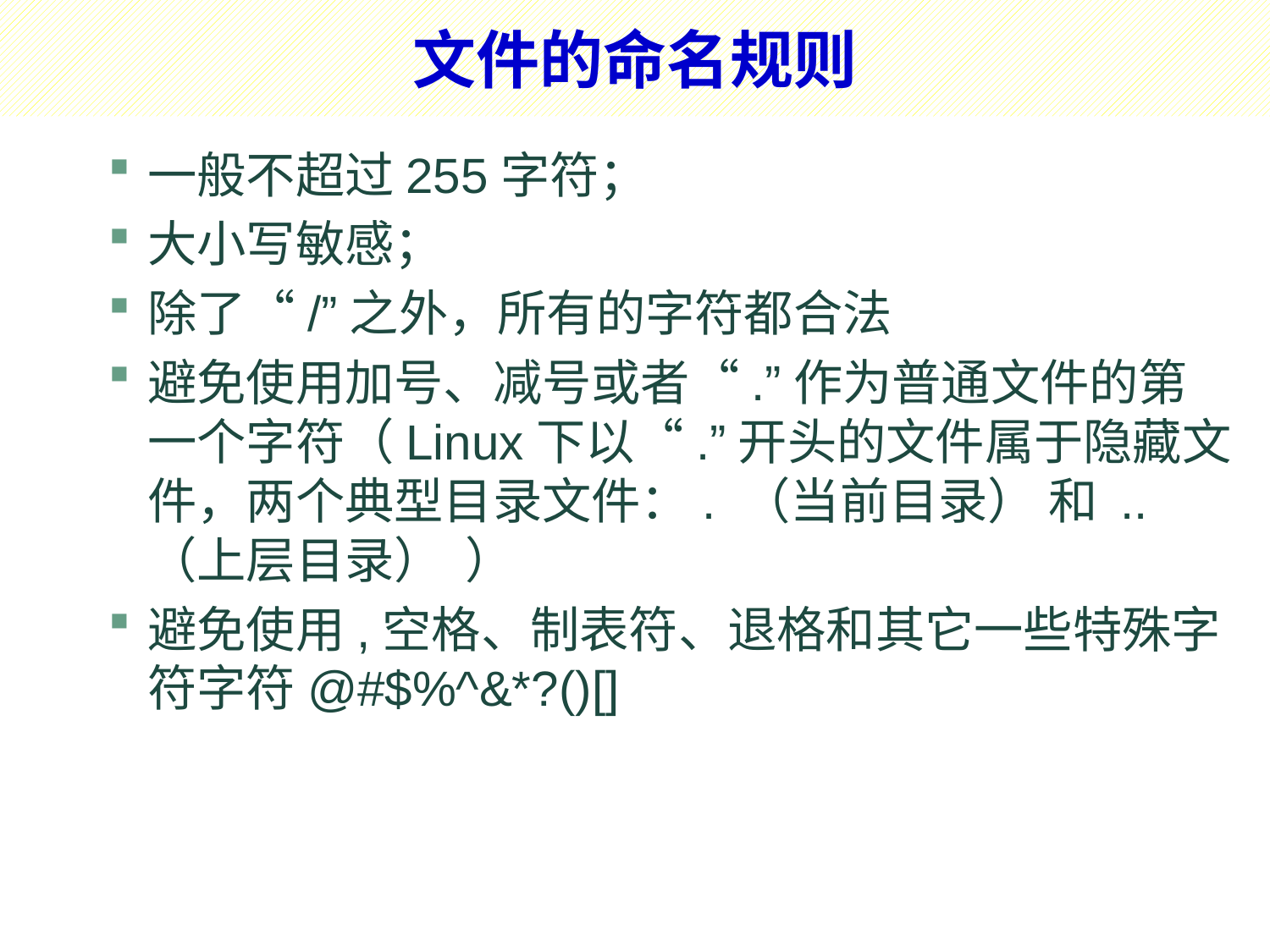

# 文件的命名规则
一般不超过255字符；
大小写敏感；
除了“/”之外，所有的字符都合法
避免使用加号、减号或者“.”作为普通文件的第一个字符（Linux下以“.”开头的文件属于隐藏文件，两个典型目录文件：. （当前目录） 和 ..（上层目录）  ）
避免使用,空格、制表符、退格和其它一些特殊字符字符@#$%^&*?()[]